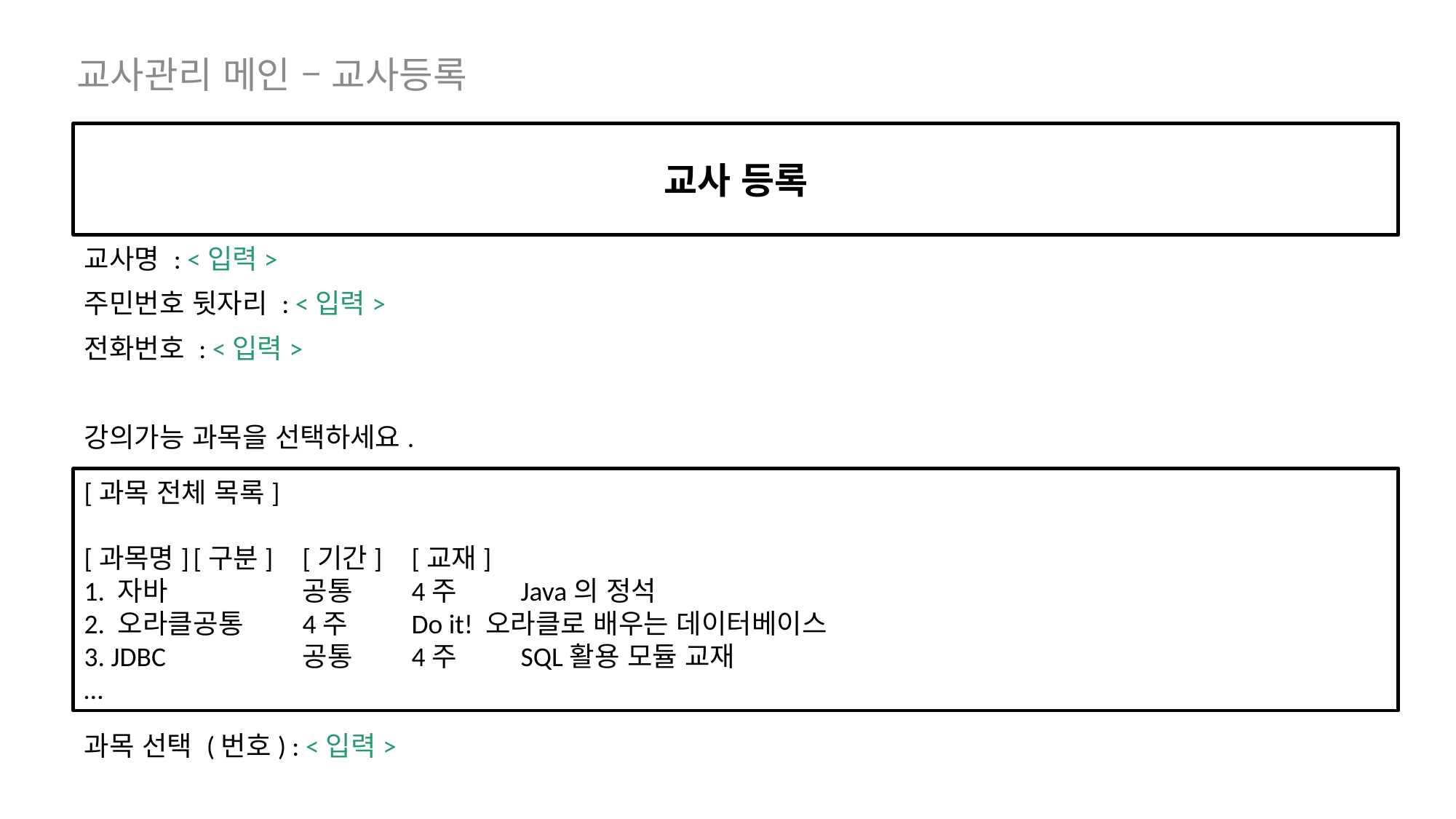

교사관리 메인 – 교사등록
교사 등록
교사명 : <입력>
주민번호 뒷자리 : <입력>
전화번호 : <입력>

강의가능 과목을 선택하세요.

[과목 전체 목록]

[과목명]	[구분]	[기간]	[교재]
1. 자바 		공통	4주	Java의 정석
2. 오라클	공통	4주	Do it! 오라클로 배우는 데이터베이스
3. JDBC		공통	4주	SQL활용 모듈 교재
…

과목 선택 (번호) : <입력>